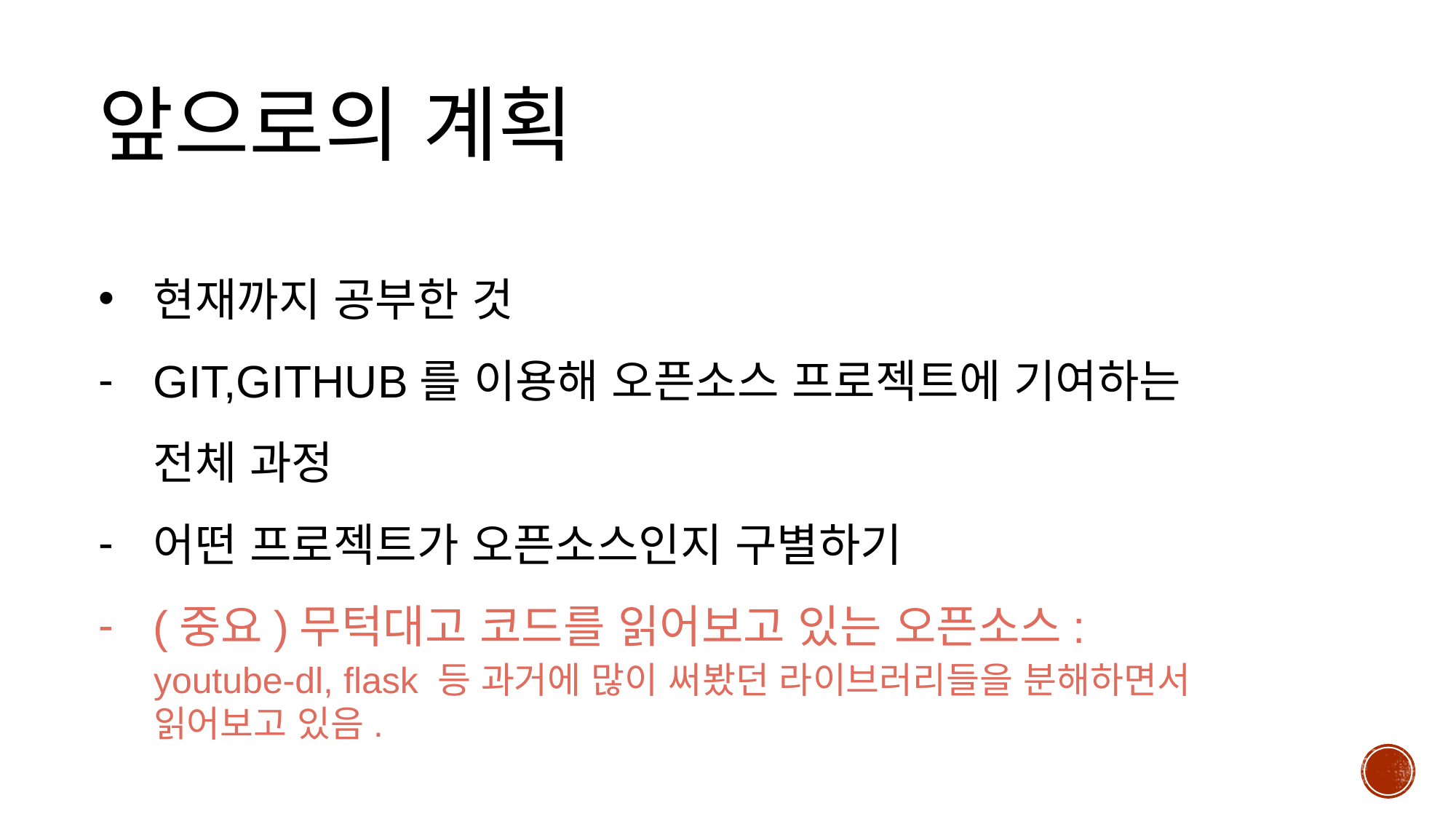

앞으로의 계획
현재까지 공부한 것
git,github를 이용해 오픈소스 프로젝트에 기여하는 전체 과정
어떤 프로젝트가 오픈소스인지 구별하기
(중요)무턱대고 코드를 읽어보고 있는 오픈소스:

youtube-dl, flask 등 과거에 많이 써봤던 라이브러리들을 분해하면서 읽어보고 있음.